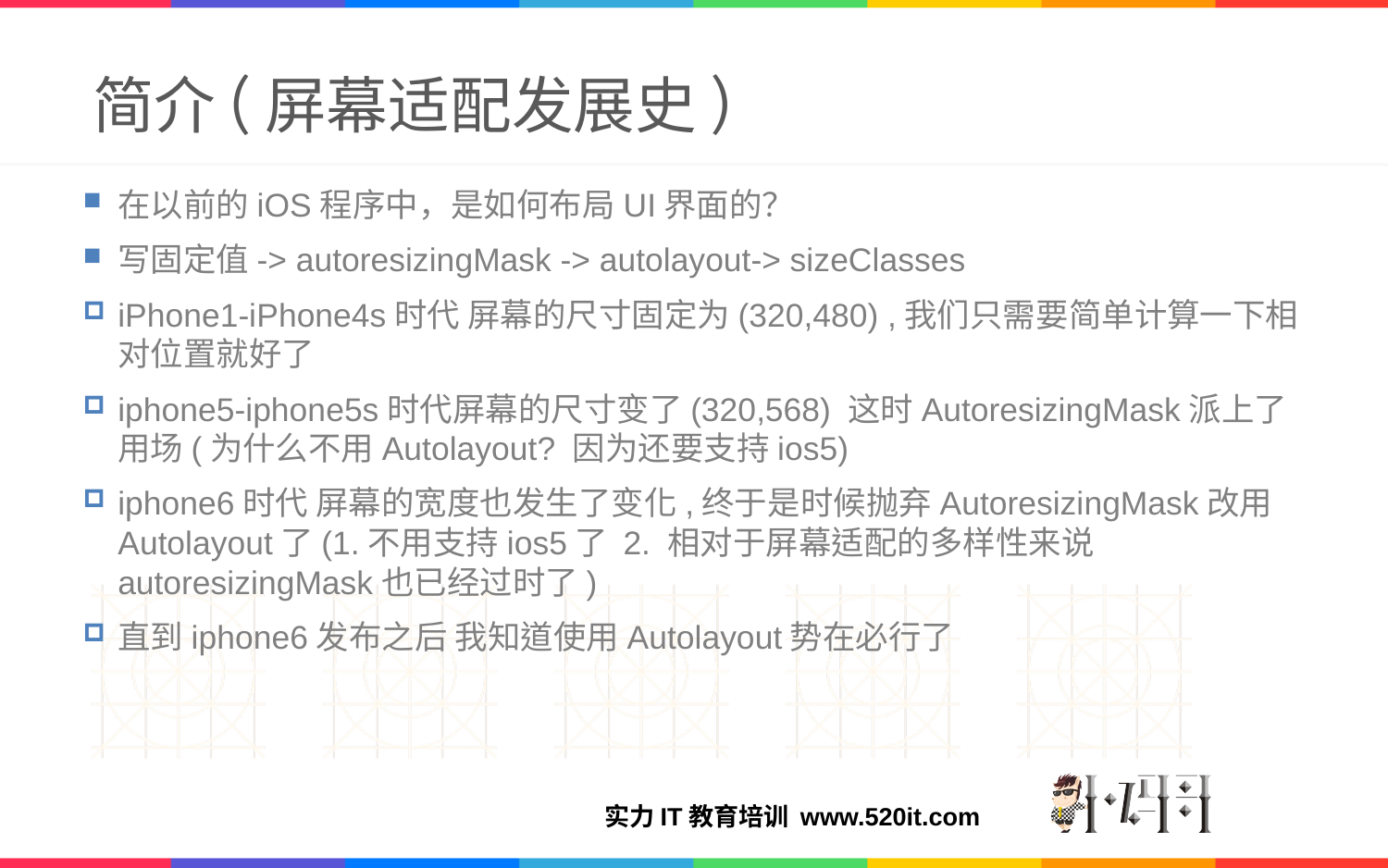

# 简介(屏幕适配发展史)
在以前的iOS程序中，是如何布局UI界面的？
写固定值-> autoresizingMask -> autolayout-> sizeClasses
iPhone1-iPhone4s时代 屏幕的尺寸固定为(320,480) ,我们只需要简单计算一下相对位置就好了
iphone5-iphone5s时代屏幕的尺寸变了(320,568) 这时AutoresizingMask派上了用场(为什么不用Autolayout? 因为还要支持ios5)
iphone6时代 屏幕的宽度也发生了变化,终于是时候抛弃AutoresizingMask改用Autolayout了(1.不用支持ios5了 2. 相对于屏幕适配的多样性来说autoresizingMask也已经过时了)
直到iphone6发布之后 我知道使用Autolayout势在必行了